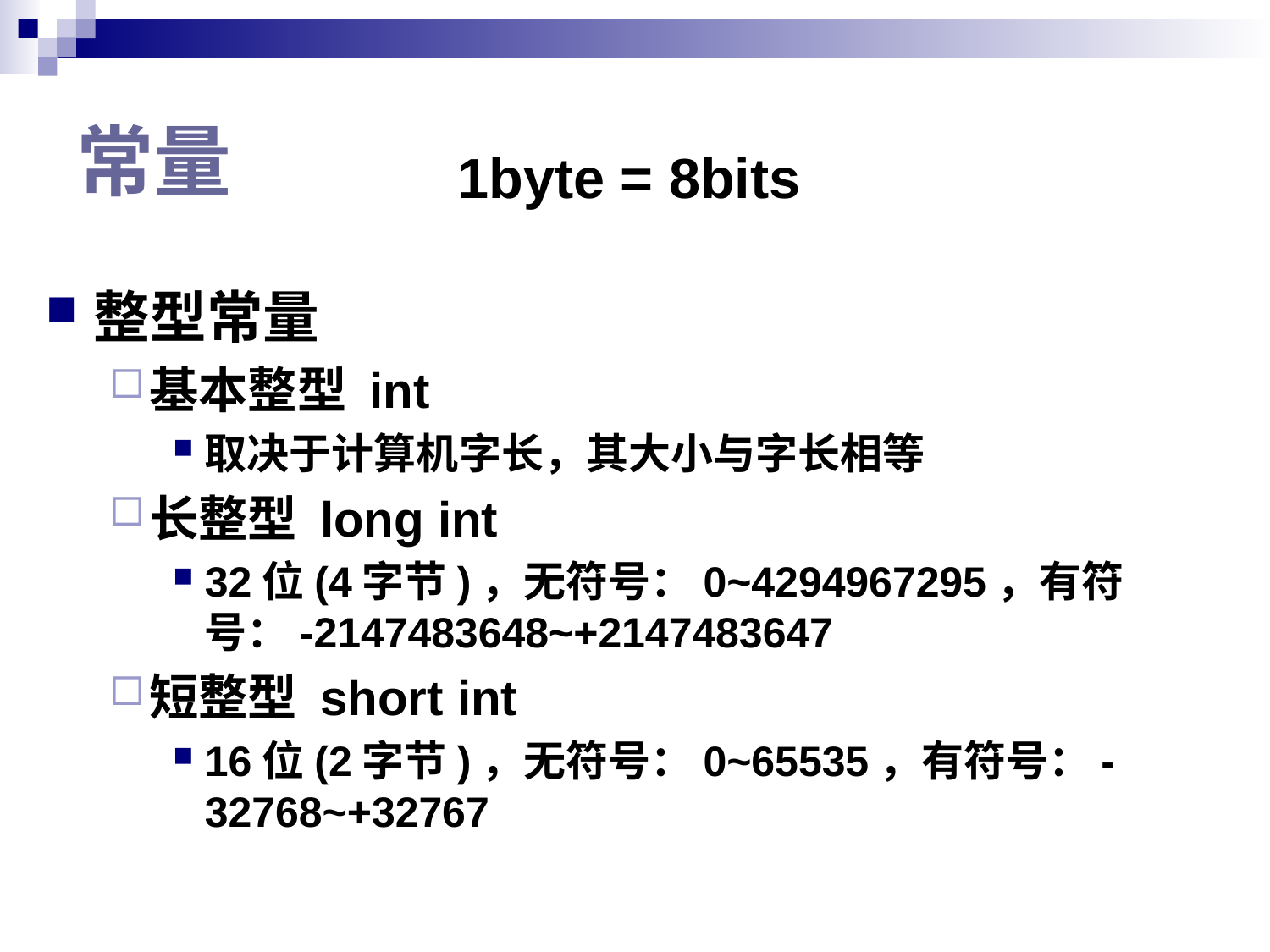

# 常量
1byte = 8bits

整型常量
基本整型 int
取决于计算机字长，其大小与字长相等
长整型 long int
32位(4字节)，无符号：0~4294967295，有符号：-2147483648~+2147483647
短整型 short int
16位(2字节)，无符号：0~65535，有符号：-32768~+32767